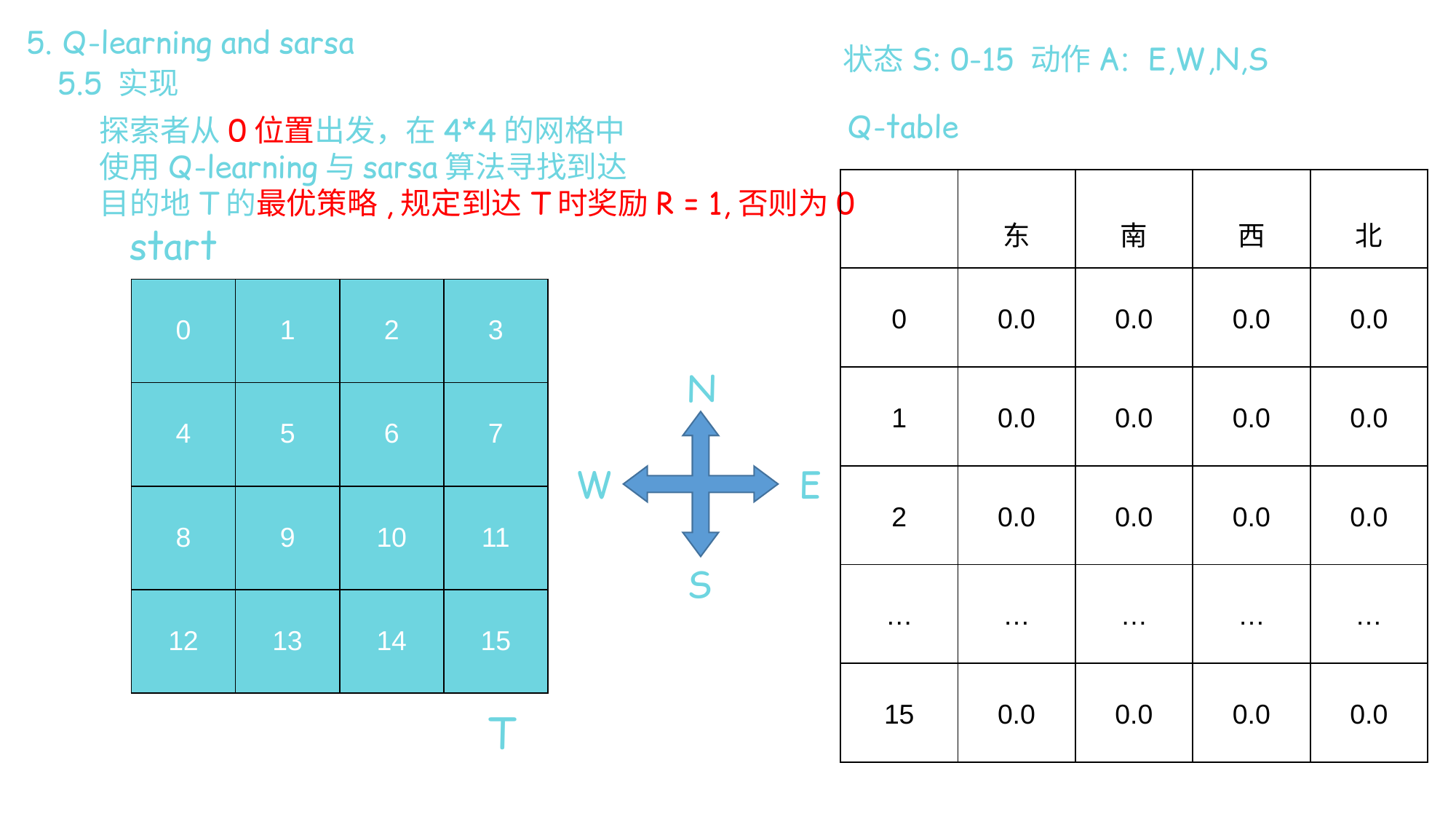

5. Q-learning and sarsa
状态S: 0-15
动作A:  E,W,N,S
5.5 实现
Q-table
探索者从0位置出发，在4*4的网格中
使用Q-learning与sarsa算法寻找到达
目的地T的最优策略,规定到达T时奖励R = 1,否则为0
|  | 东 | 南 | 西 | 北 |
| --- | --- | --- | --- | --- |
| 0 | 0.0 | 0.0 | 0.0 | 0.0 |
| 1 | 0.0 | 0.0 | 0.0 | 0.0 |
| 2 | 0.0 | 0.0 | 0.0 | 0.0 |
| … | … | … | … | … |
| 15 | 0.0 | 0.0 | 0.0 | 0.0 |
start
| 0 | 1 | 2 | 3 |
| --- | --- | --- | --- |
| 4 | 5 | 6 | 7 |
| 8 | 9 | 10 | 11 |
| 12 | 13 | 14 | 15 |
N

W
E
S
T